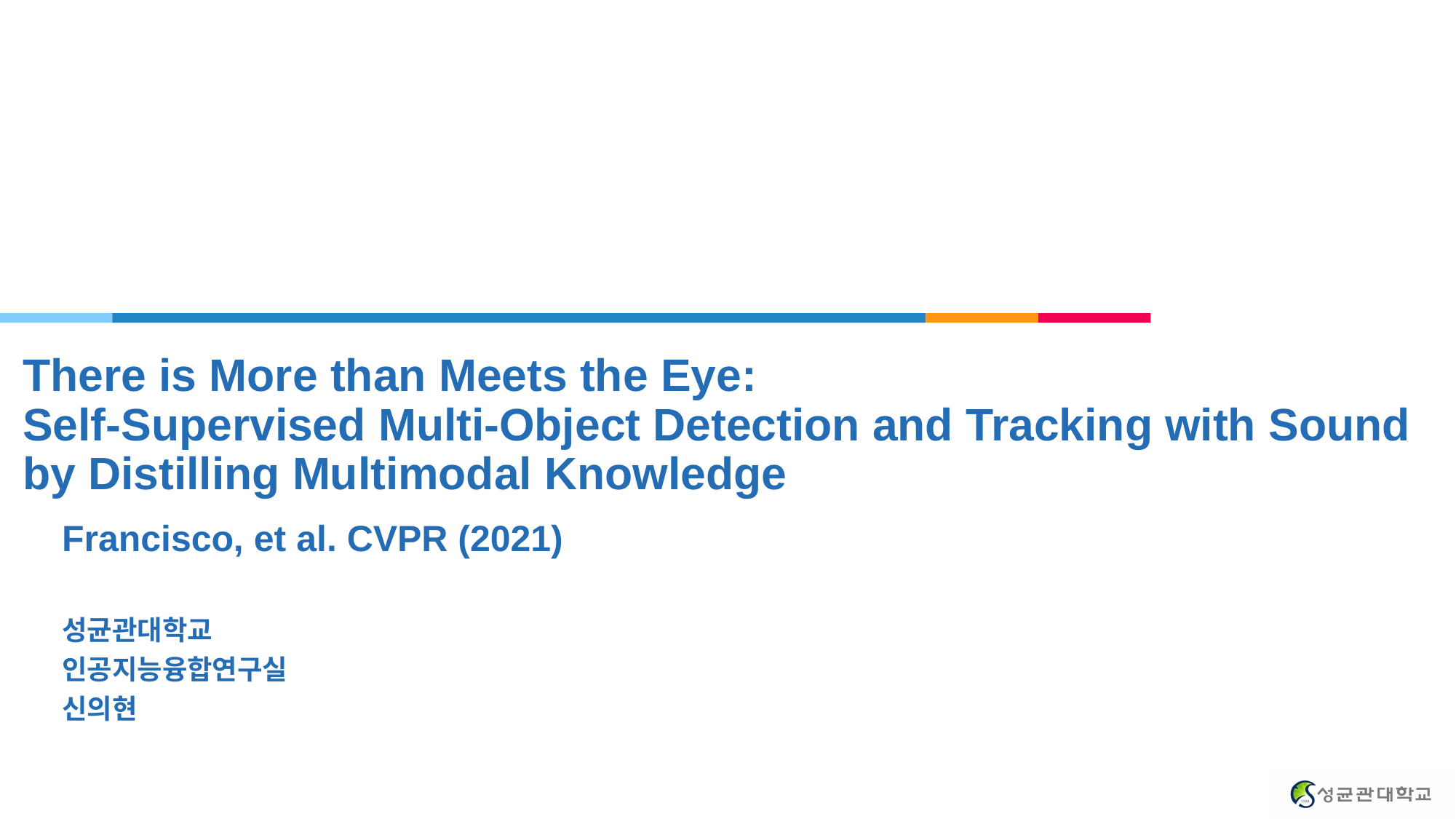

# There is More than Meets the Eye: Self-Supervised Multi-Object Detection and Tracking with Sound by Distilling Multimodal Knowledge
Francisco, et al. CVPR (2021)
성균관대학교
인공지능융합연구실
신의현